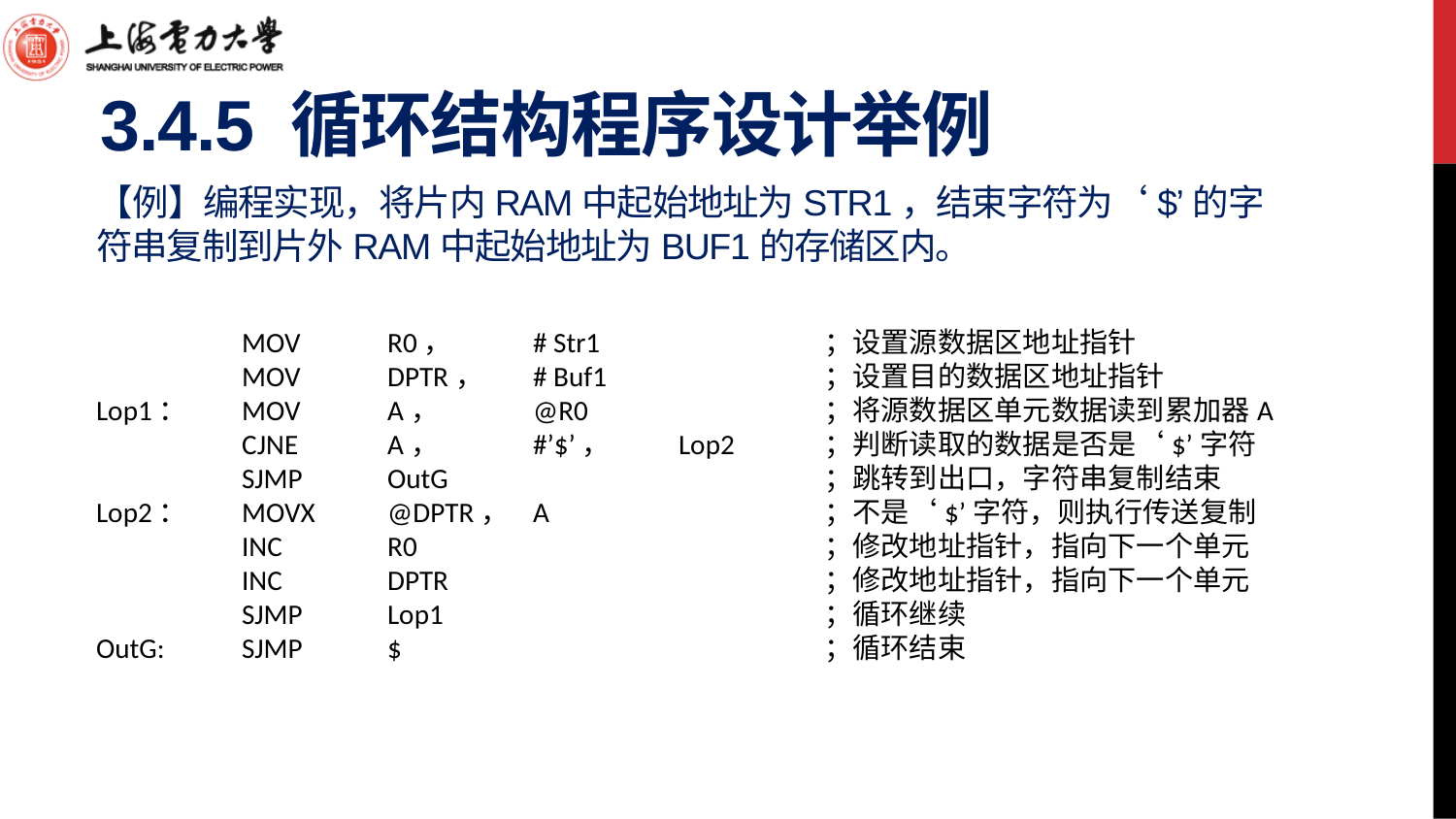

3.4.5 循环结构程序设计举例
# 【例】编程实现，将片内RAM中起始地址为Str1，结束字符为‘$’的字符串复制到片外RAM中起始地址为Buf1的存储区内。
	MOV 	R0，	# Str1		；设置源数据区地址指针
	MOV 	DPTR，	# Buf1		；设置目的数据区地址指针
Lop1：	MOV	A，	@R0		；将源数据区单元数据读到累加器A
	CJNE	A，	#’$’，	Lop2	；判断读取的数据是否是‘$’字符
	SJMP	OutG			；跳转到出口，字符串复制结束
Lop2：	MOVX	@DPTR，	A		；不是‘$’字符，则执行传送复制
	INC	R0			；修改地址指针，指向下一个单元
	INC	DPTR			；修改地址指针，指向下一个单元
	SJMP	Lop1			；循环继续
OutG:	SJMP	$			；循环结束